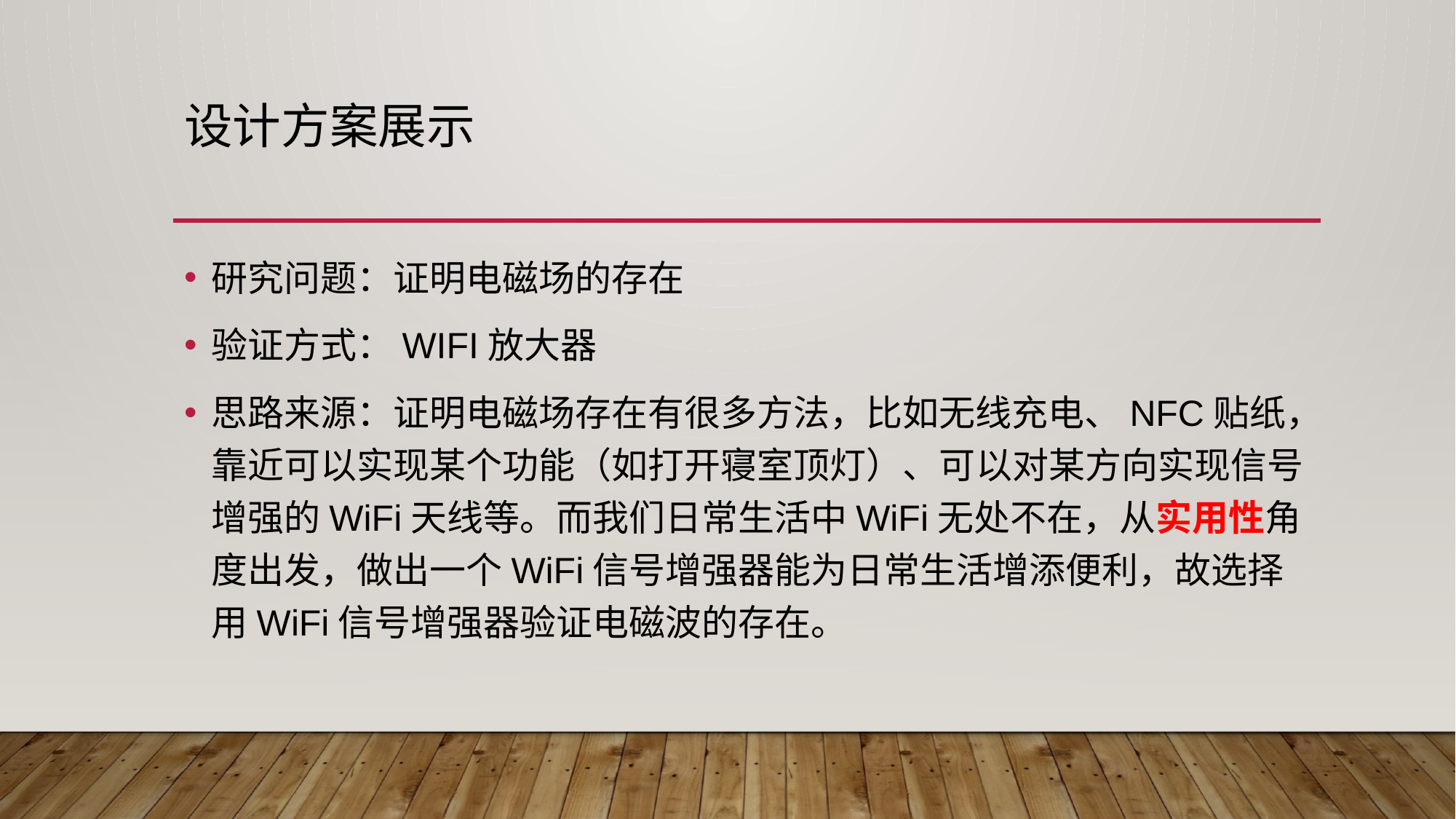

# 设计方案展示
研究问题：证明电磁场的存在
验证方式：WIFI放大器
思路来源：证明电磁场存在有很多方法，比如无线充电、NFC贴纸，靠近可以实现某个功能（如打开寝室顶灯）、可以对某方向实现信号增强的WiFi天线等。而我们日常生活中WiFi无处不在，从实用性角度出发，做出一个WiFi信号增强器能为日常生活增添便利，故选择用WiFi信号增强器验证电磁波的存在。